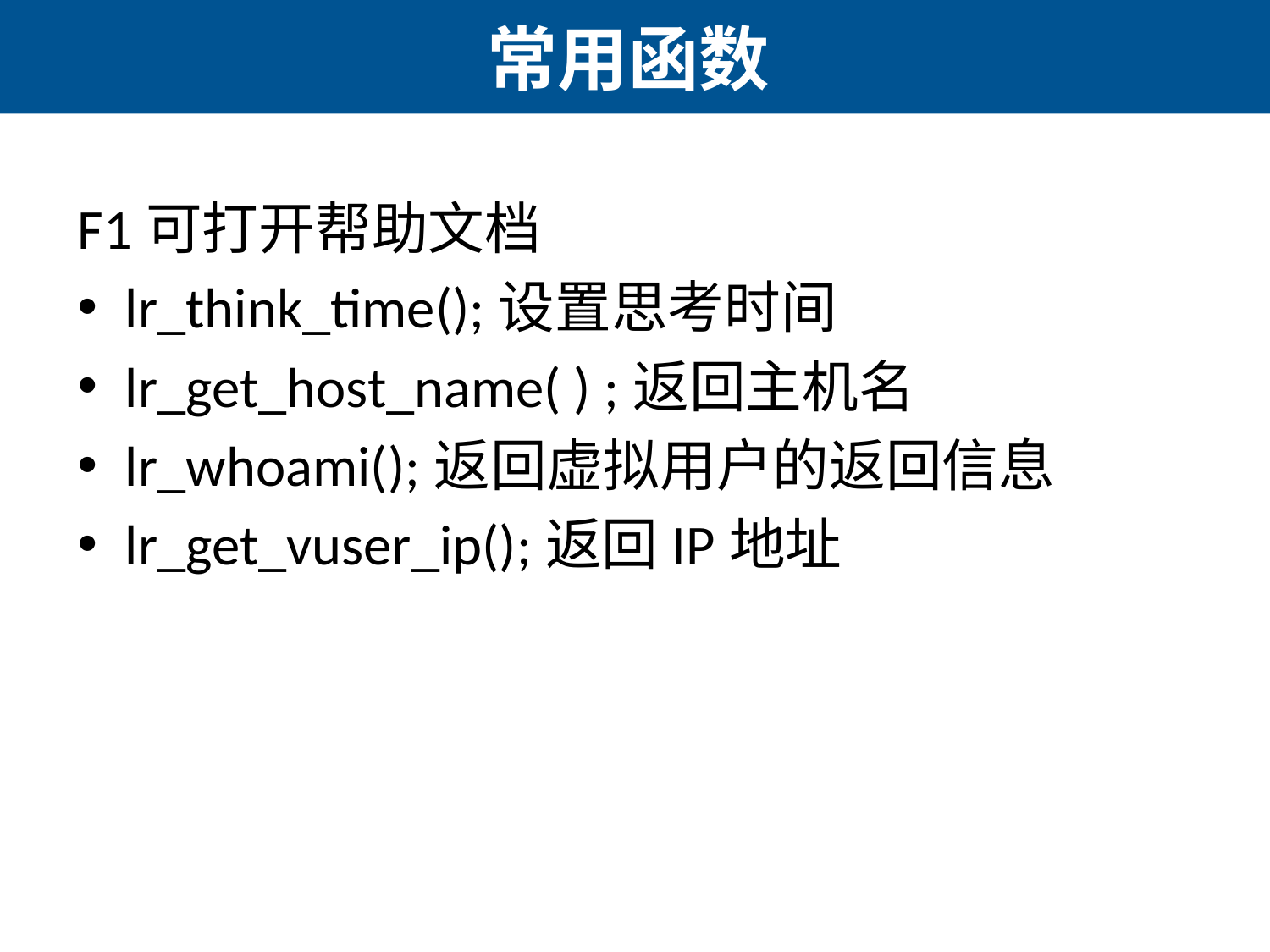

# 常用函数
F1可打开帮助文档
lr_think_time();设置思考时间
lr_get_host_name( ) ;返回主机名
lr_whoami();返回虚拟用户的返回信息
lr_get_vuser_ip();返回IP地址